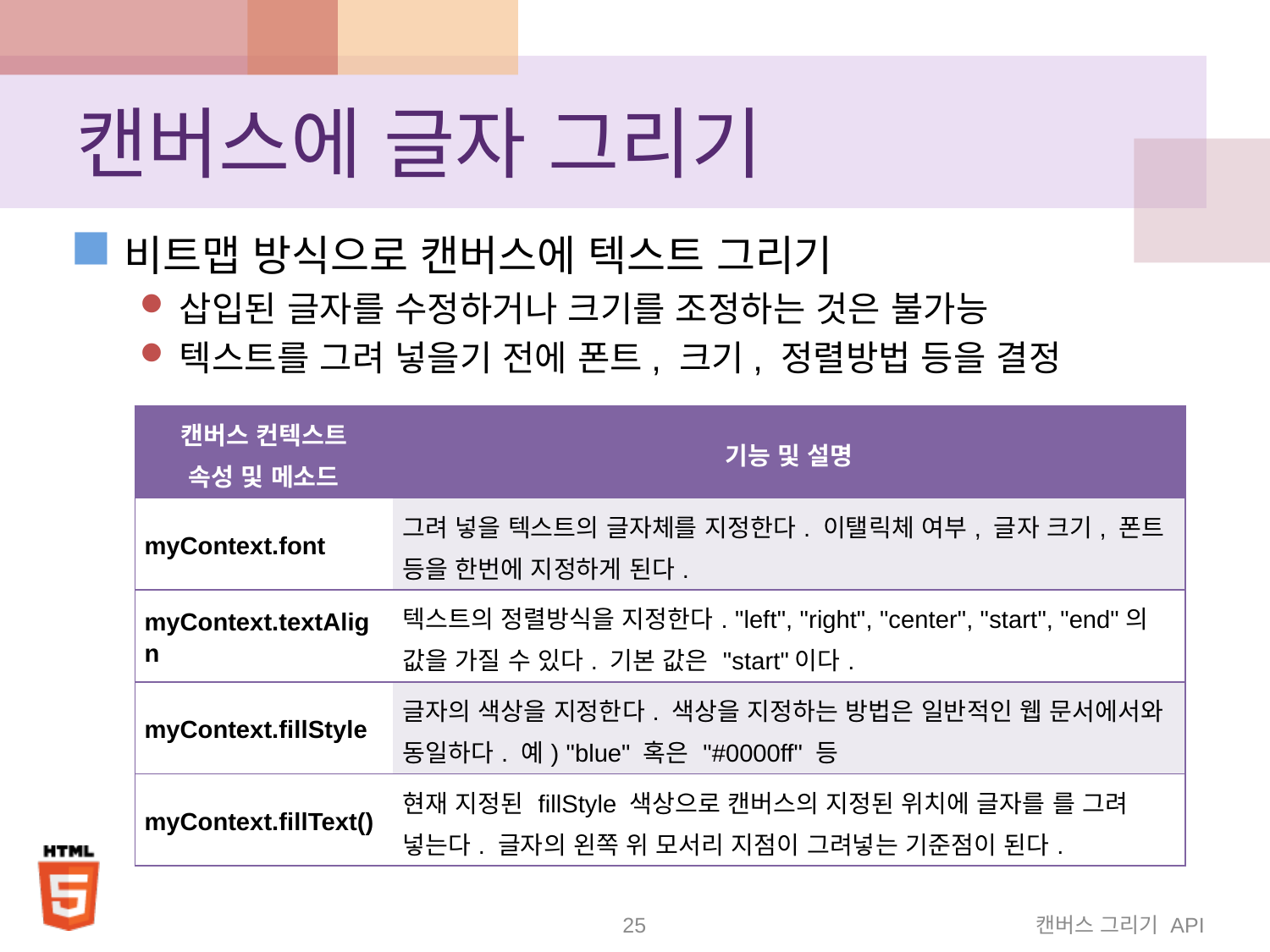

# 캔버스에 글자 그리기
비트맵 방식으로 캔버스에 텍스트 그리기
삽입된 글자를 수정하거나 크기를 조정하는 것은 불가능
텍스트를 그려 넣을기 전에 폰트, 크기, 정렬방법 등을 결정
| 캔버스 컨텍스트 속성 및 메소드 | 기능 및 설명 |
| --- | --- |
| myContext.font | 그려 넣을 텍스트의 글자체를 지정한다. 이탤릭체 여부, 글자 크기, 폰트 등을 한번에 지정하게 된다. |
| myContext.textAlign | 텍스트의 정렬방식을 지정한다. "left", "right", "center", "start", "end"의 값을 가질 수 있다. 기본 값은 "start"이다. |
| myContext.fillStyle | 글자의 색상을 지정한다. 색상을 지정하는 방법은 일반적인 웹 문서에서와 동일하다. 예) "blue" 혹은 "#0000ff" 등 |
| myContext.fillText() | 현재 지정된 fillStyle 색상으로 캔버스의 지정된 위치에 글자를 를 그려 넣는다. 글자의 왼쪽 위 모서리 지점이 그려넣는 기준점이 된다. |
25
캔버스 그리기 API